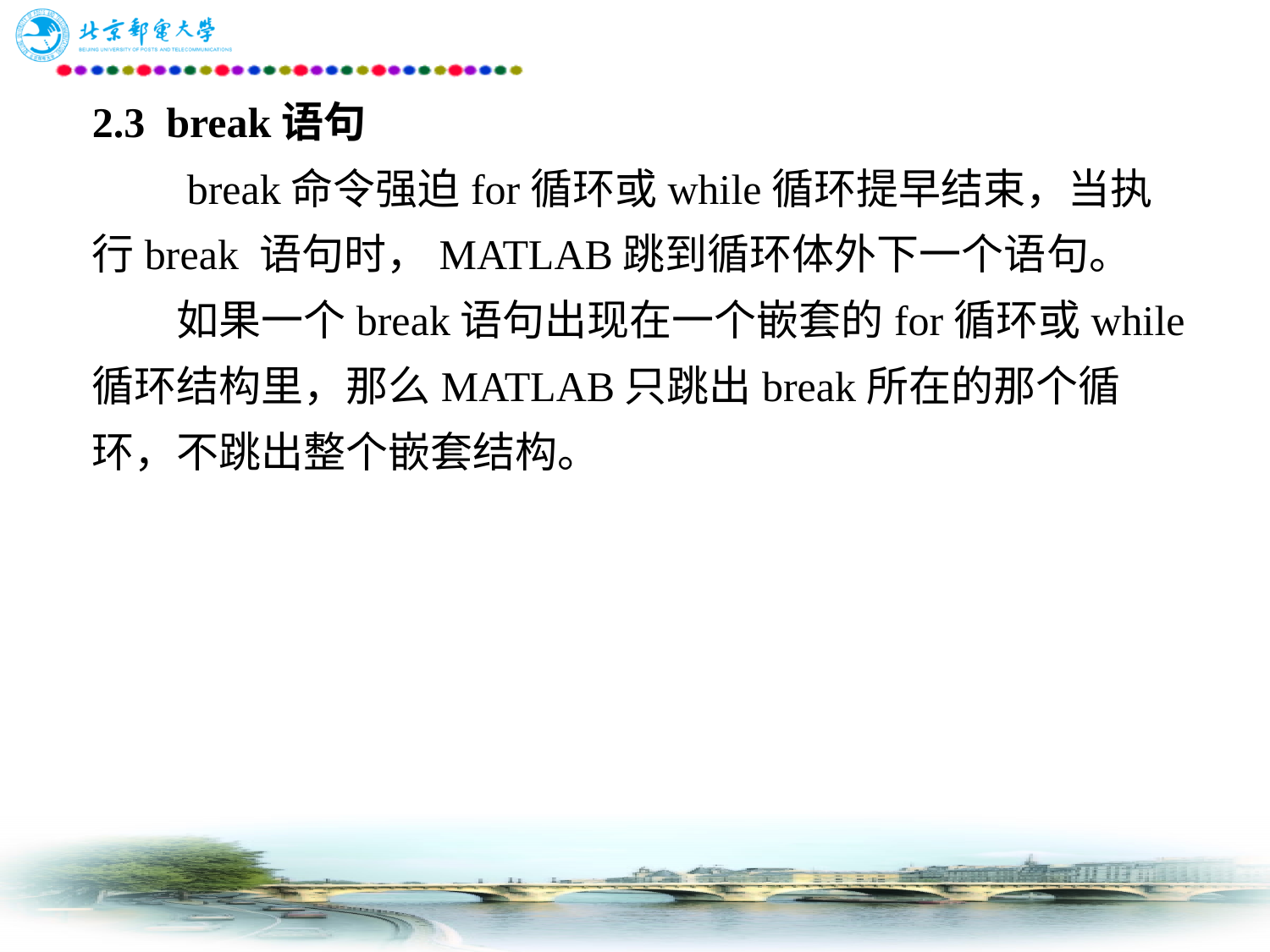

# 2.3  break语句 　　break命令强迫for循环或while循环提早结束，当执行break 语句时，MATLAB跳到循环体外下一个语句。 　　如果一个break语句出现在一个嵌套的for循环或while循环结构里，那么MATLAB只跳出break所在的那个循环，不跳出整个嵌套结构。